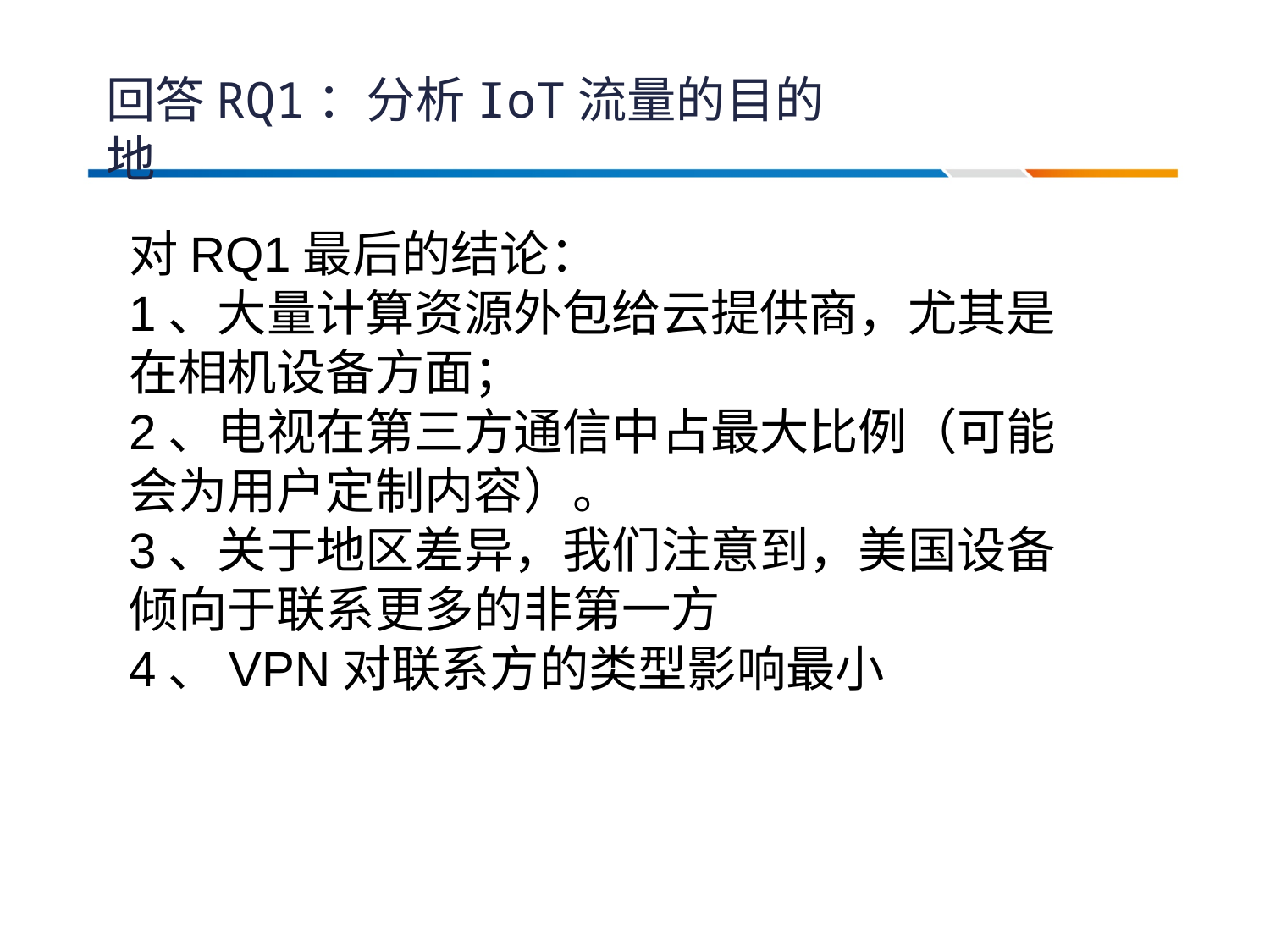

# 回答RQ1：分析IoT流量的目的地
对RQ1最后的结论：
1、大量计算资源外包给云提供商，尤其是在相机设备方面；
2、电视在第三方通信中占最大比例（可能会为用户定制内容）。
3、关于地区差异，我们注意到，美国设备倾向于联系更多的非第一方
4、VPN对联系方的类型影响最小